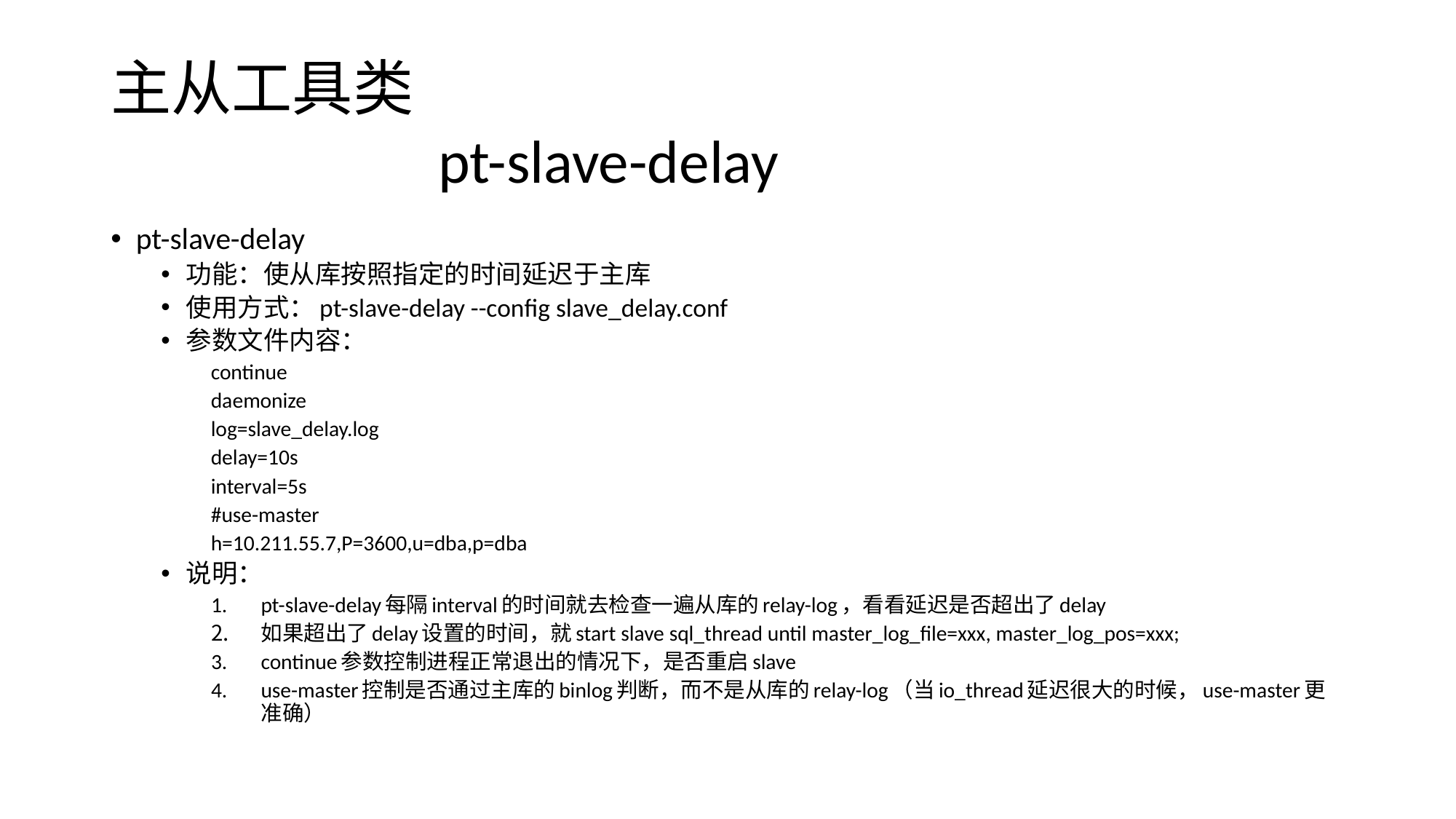

# 主从工具类 pt-slave-delay
pt-slave-delay
功能：使从库按照指定的时间延迟于主库
使用方式：pt-slave-delay --config slave_delay.conf
参数文件内容：
continue
daemonize
log=slave_delay.log
delay=10s
interval=5s
#use-master
h=10.211.55.7,P=3600,u=dba,p=dba
说明：
pt-slave-delay每隔interval的时间就去检查一遍从库的relay-log，看看延迟是否超出了delay
如果超出了delay设置的时间，就start slave sql_thread until master_log_file=xxx, master_log_pos=xxx;
continue参数控制进程正常退出的情况下，是否重启slave
use-master控制是否通过主库的binlog判断，而不是从库的relay-log（当io_thread延迟很大的时候，use-master更准确）